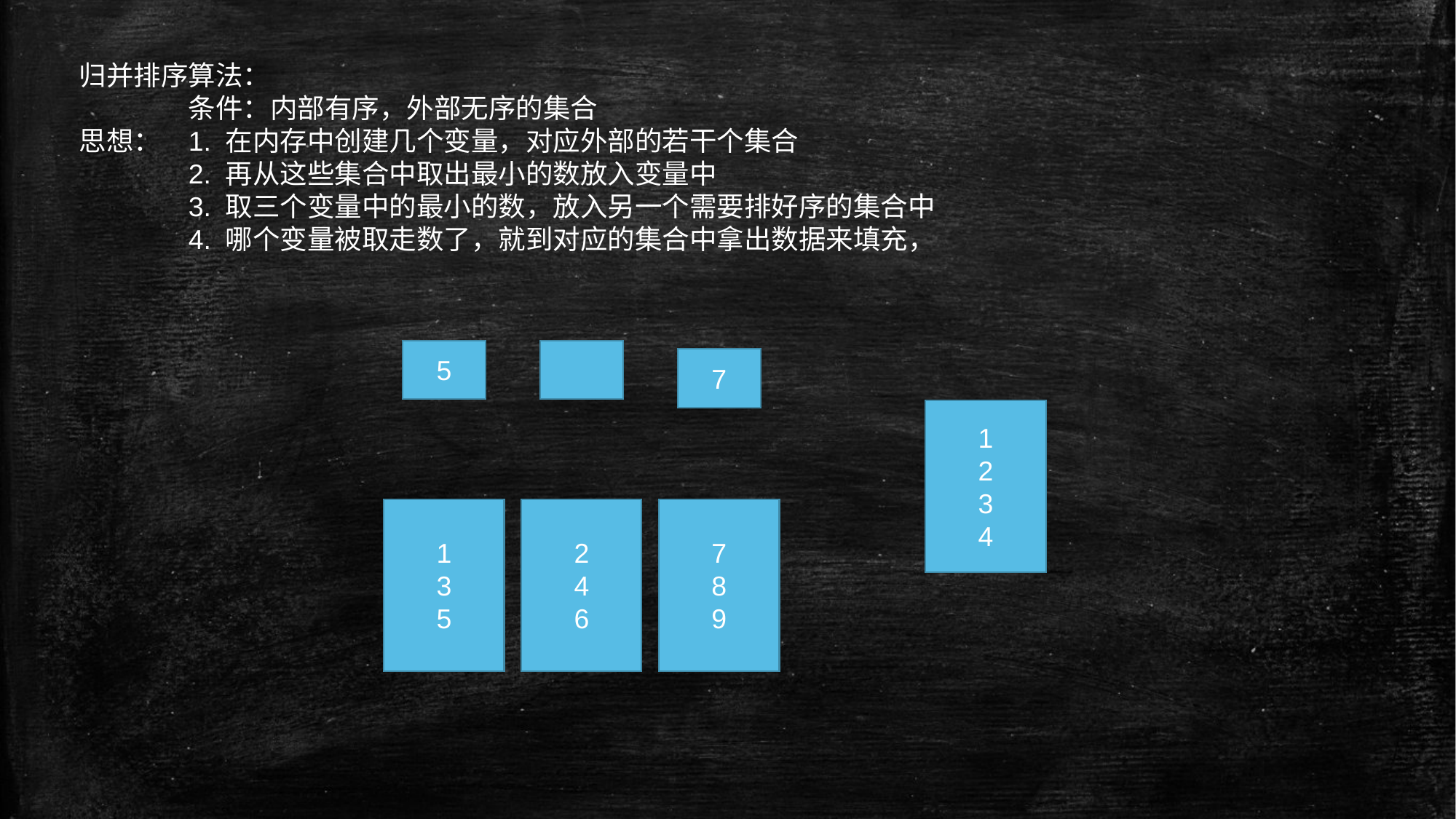

归并排序算法：
	条件：内部有序，外部无序的集合
思想：	1. 在内存中创建几个变量，对应外部的若干个集合
 	2. 再从这些集合中取出最小的数放入变量中
	3. 取三个变量中的最小的数，放入另一个需要排好序的集合中
	4. 哪个变量被取走数了，就到对应的集合中拿出数据来填充，
5

7
1
2
3
4
1
3
5
2
4
6
7
8
9